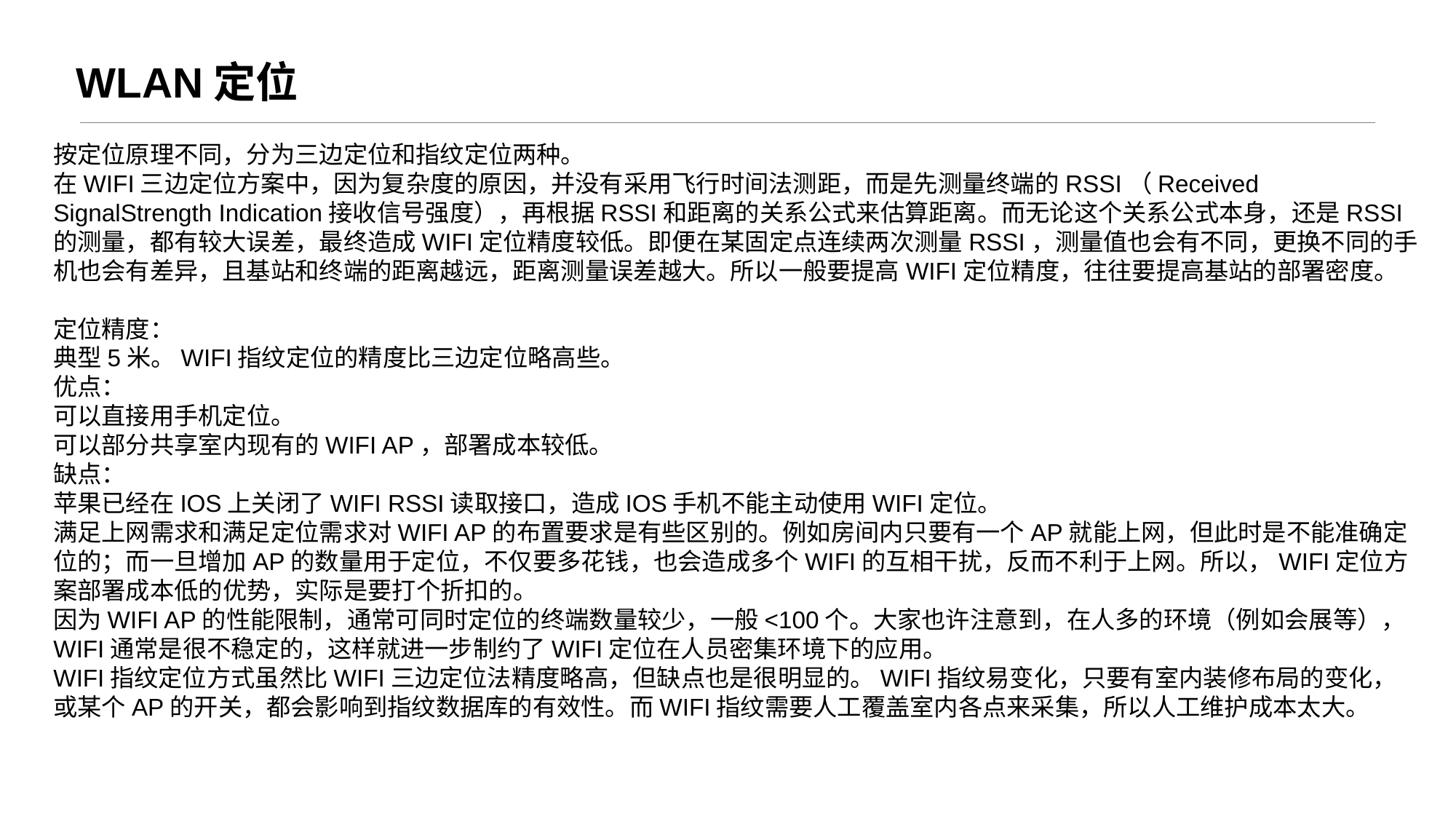

# WLAN定位
按定位原理不同，分为三边定位和指纹定位两种。
在WIFI三边定位方案中，因为复杂度的原因，并没有采用飞行时间法测距，而是先测量终端的RSSI（Received SignalStrength Indication接收信号强度），再根据RSSI和距离的关系公式来估算距离。而无论这个关系公式本身，还是RSSI的测量，都有较大误差，最终造成WIFI定位精度较低。即便在某固定点连续两次测量RSSI，测量值也会有不同，更换不同的手机也会有差异，且基站和终端的距离越远，距离测量误差越大。所以一般要提高WIFI定位精度，往往要提高基站的部署密度。

定位精度：
典型5米。WIFI指纹定位的精度比三边定位略高些。
优点：
可以直接用手机定位。
可以部分共享室内现有的WIFI AP，部署成本较低。
缺点：
苹果已经在IOS上关闭了WIFI RSSI读取接口，造成IOS手机不能主动使用WIFI定位。
满足上网需求和满足定位需求对WIFI AP的布置要求是有些区别的。例如房间内只要有一个AP就能上网，但此时是不能准确定位的；而一旦增加AP的数量用于定位，不仅要多花钱，也会造成多个WIFI的互相干扰，反而不利于上网。所以，WIFI定位方案部署成本低的优势，实际是要打个折扣的。
因为WIFI AP的性能限制，通常可同时定位的终端数量较少，一般<100个。大家也许注意到，在人多的环境（例如会展等），WIFI通常是很不稳定的，这样就进一步制约了WIFI定位在人员密集环境下的应用。
WIFI指纹定位方式虽然比WIFI三边定位法精度略高，但缺点也是很明显的。WIFI指纹易变化，只要有室内装修布局的变化，或某个AP的开关，都会影响到指纹数据库的有效性。而WIFI指纹需要人工覆盖室内各点来采集，所以人工维护成本太大。